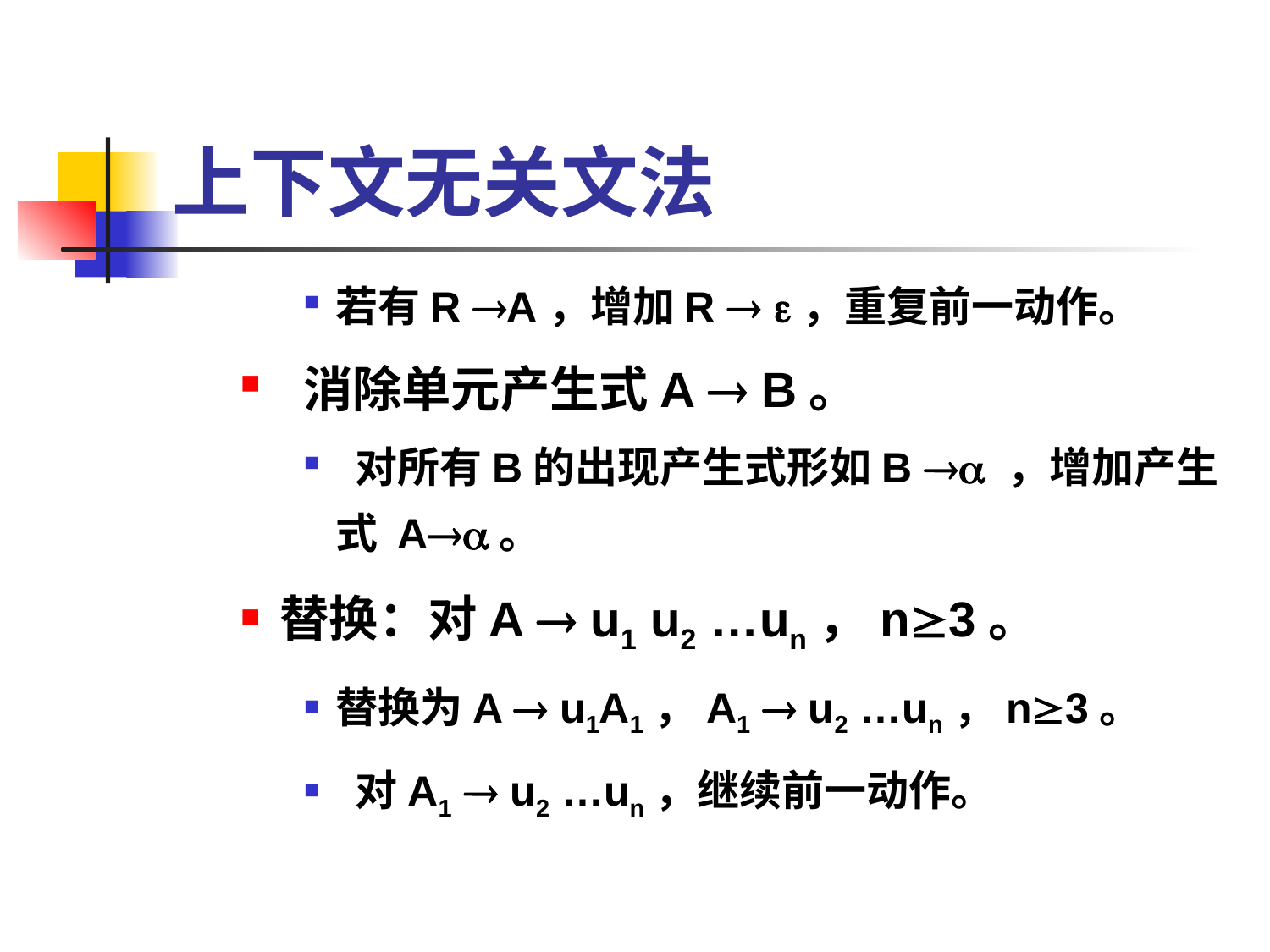

# 上下文无关文法
若有R →A，增加R → ε，重复前一动作。
 消除单元产生式A → B。
 对所有B的出现产生式形如B →α ，增加产生式 A→α。
替换：对A → u1 u2 …un，n≥3。
替换为A → u1A1，A1 → u2 …un，n≥3。
 对A1 → u2 …un，继续前一动作。